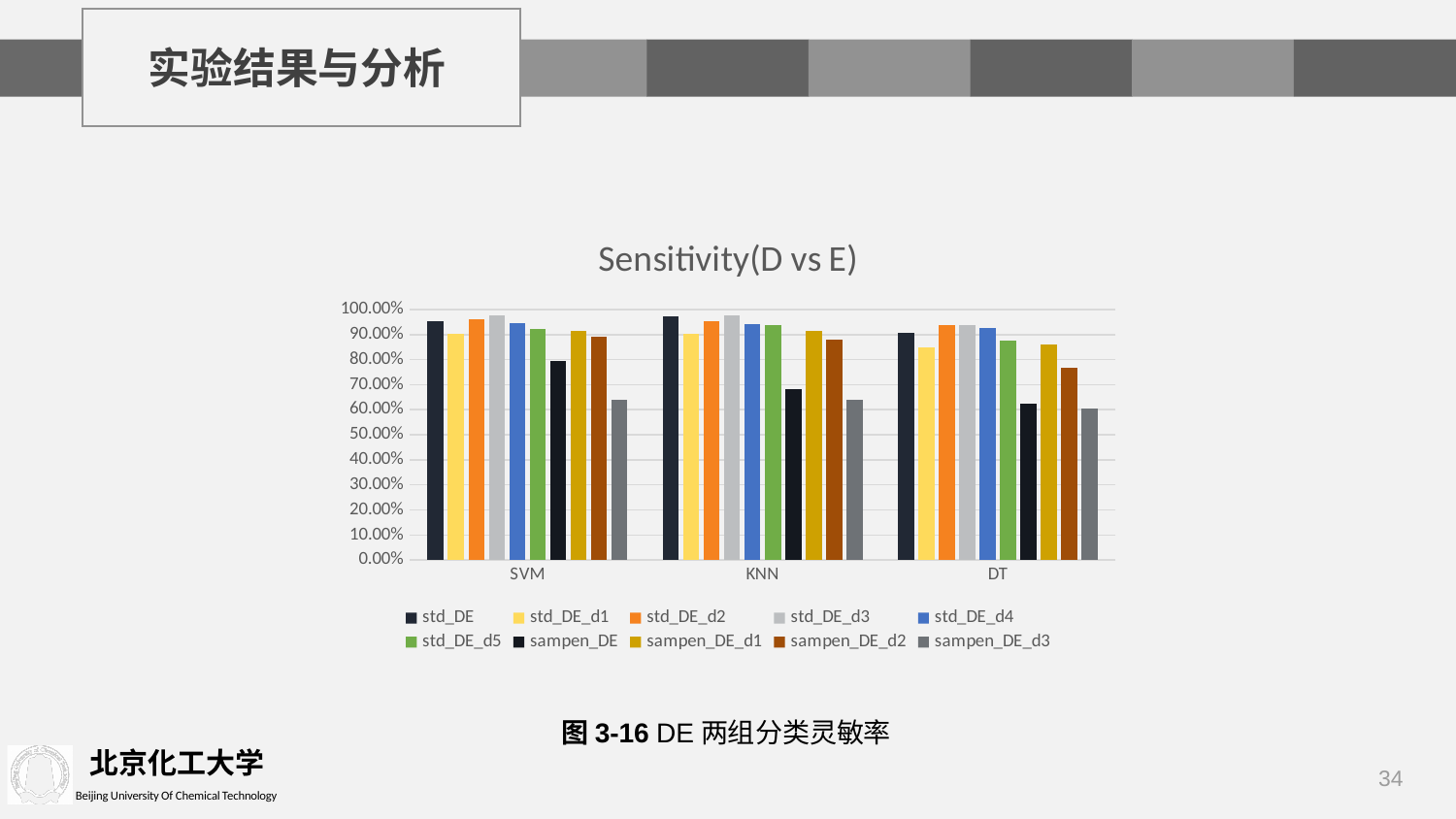

实验结果与分析

### Chart: Sensitivity(D vs E)

| Category | std_DE | std_DE_d1 | std_DE_d2 | std_DE_d3 | std_DE_d4 | std_DE_d5 | sampen_DE | sampen_DE_d1 | sampen_DE_d2 | sampen_DE_d3 |
|---|---|---|---|---|---|---|---|---|---|---|
| SVM | 0.953423 | 0.903877 | 0.960574 | 0.975505 | 0.94451 | 0.923919 | 0.793326 | 0.913699 | 0.892105 | 0.64088 |
| KNN | 0.97387 | 0.901305 | 0.953225 | 0.977311 | 0.942594 | 0.936116 | 0.683274 | 0.913308 | 0.879733 | 0.639676 |
| DT | 0.904891 | 0.848145 | 0.938114 | 0.937354 | 0.925034 | 0.875317 | 0.623723 | 0.85926 | 0.766479 | 0.604021 |
图3-16 DE两组分类灵敏率
34